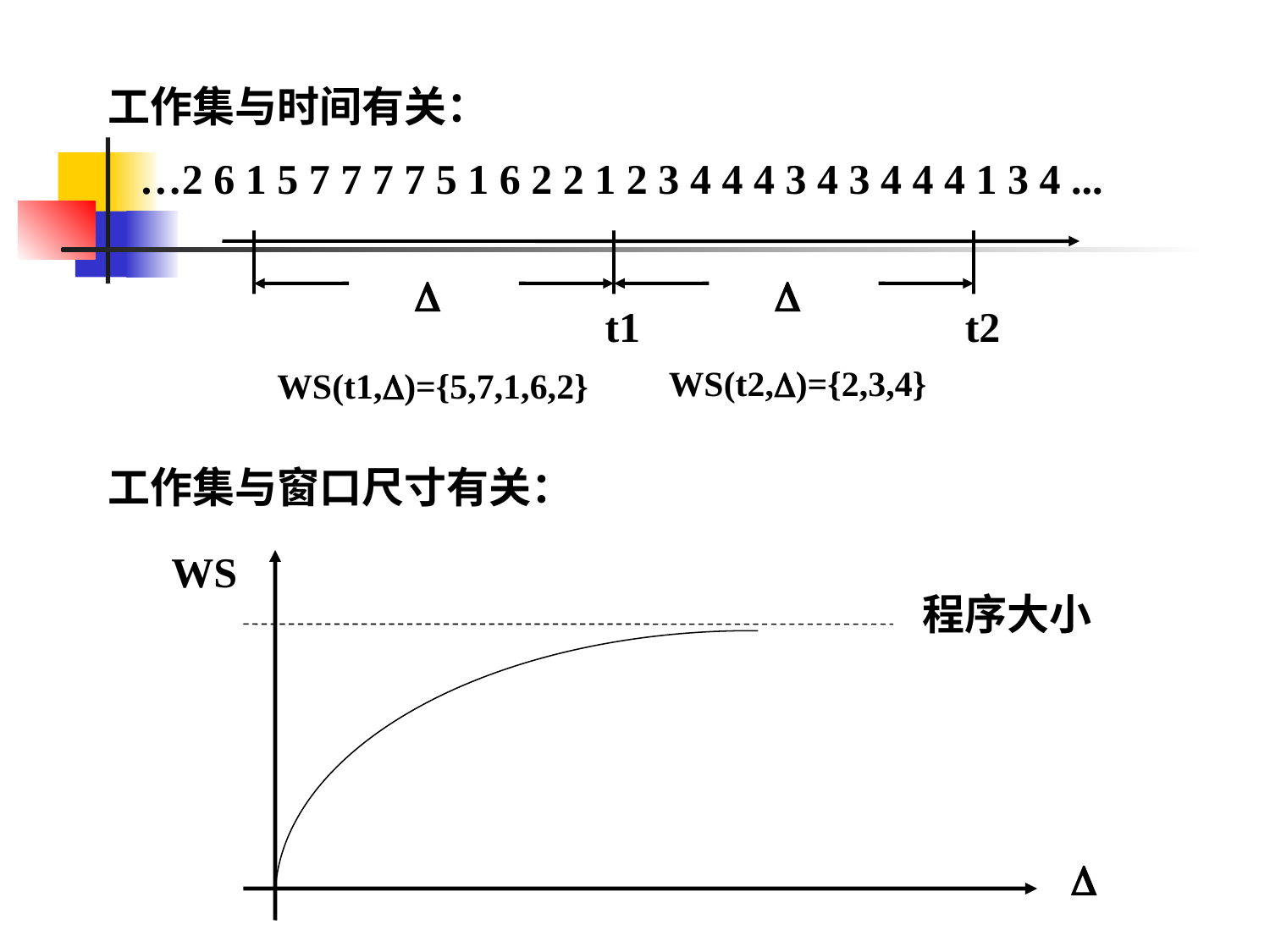

工作集与时间有关：
…2 6 1 5 7 7 7 7 5 1 6 2 2 1 2 3 4 4 4 3 4 3 4 4 4 1 3 4 ...

Δ
Δ

t1
t2
WS(t2,Δ)={2,3,4}
WS(t1,Δ)={5,7,1,6,2}
工作集与窗口尺寸有关：
WS

程序大小

Δ